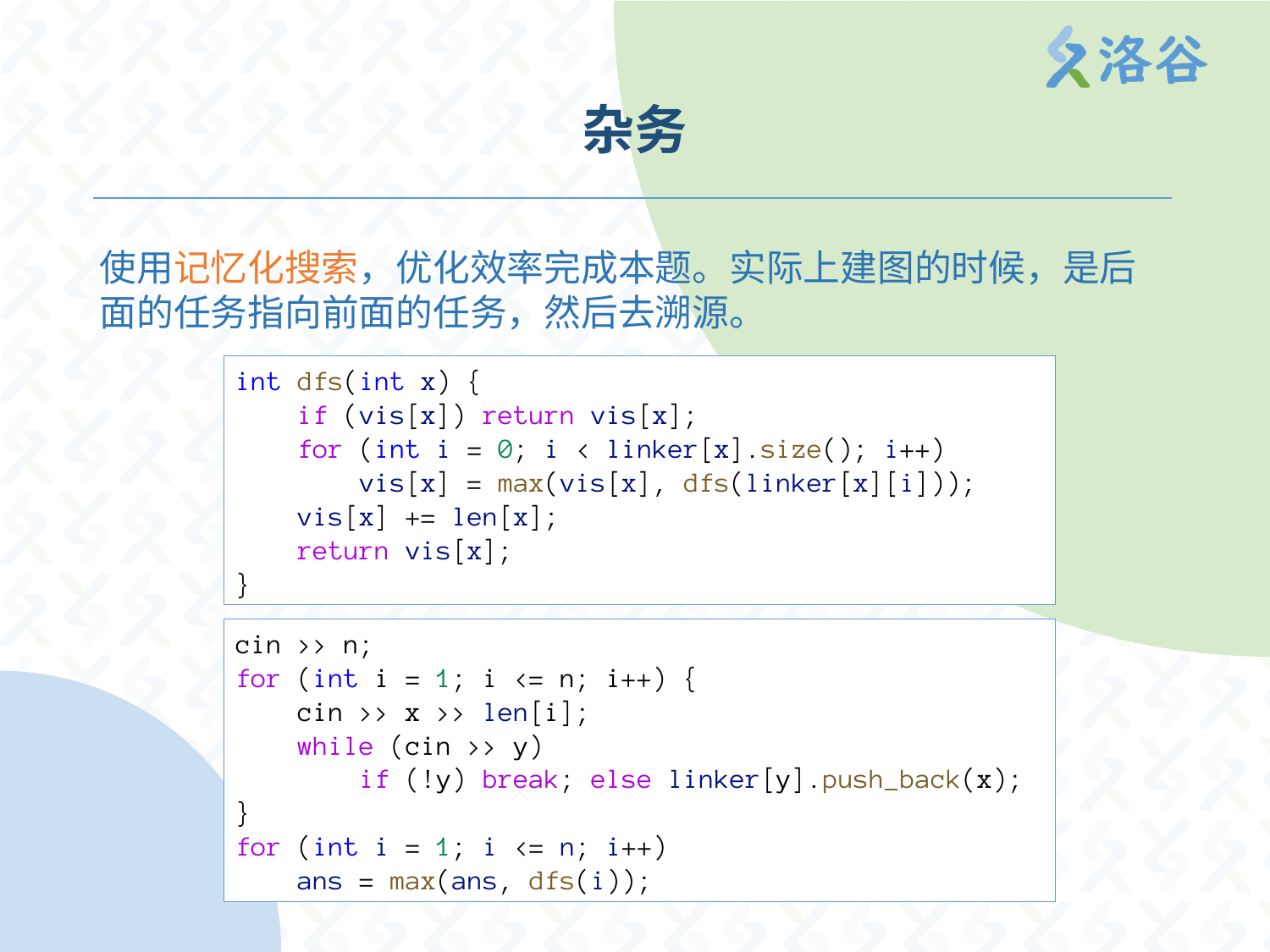

# 杂务
使用记忆化搜索，优化效率完成本题。实际上建图的时候，是后面的任务指向前面的任务，然后去溯源。
int dfs(int x) {
    if (vis[x]) return vis[x];
    for (int i = 0; i < linker[x].size(); i++)
        vis[x] = max(vis[x], dfs(linker[x][i]));
    vis[x] += len[x];
    return vis[x];
}
cin >> n;
for (int i = 1; i <= n; i++) {
    cin >> x >> len[i];
    while (cin >> y)
        if (!y) break; else linker[y].push_back(x);
}
for (int i = 1; i <= n; i++)
    ans = max(ans, dfs(i));